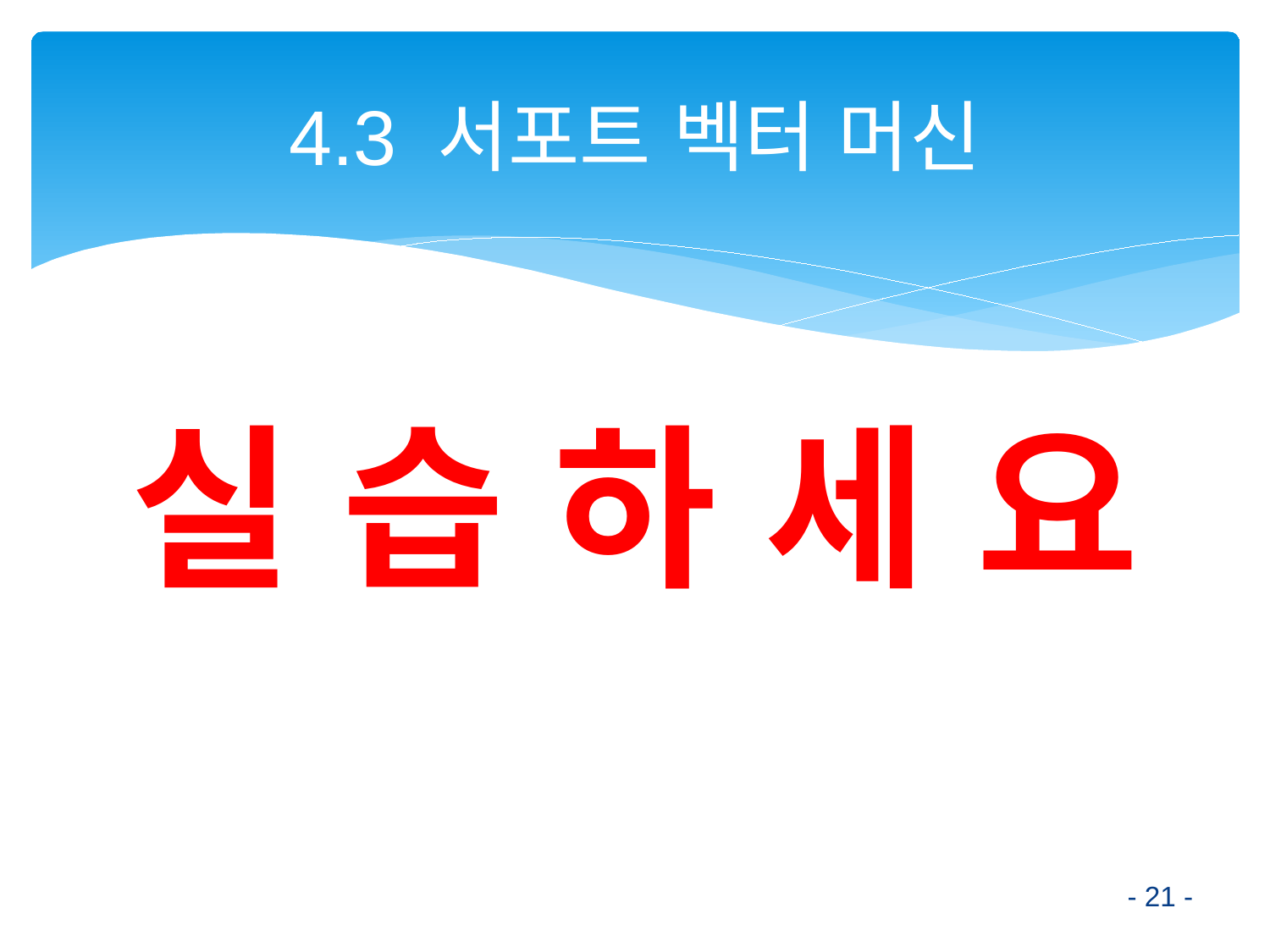

# 4.3 서포트 벡터 머신
실 습 하 세 요
- 21 -